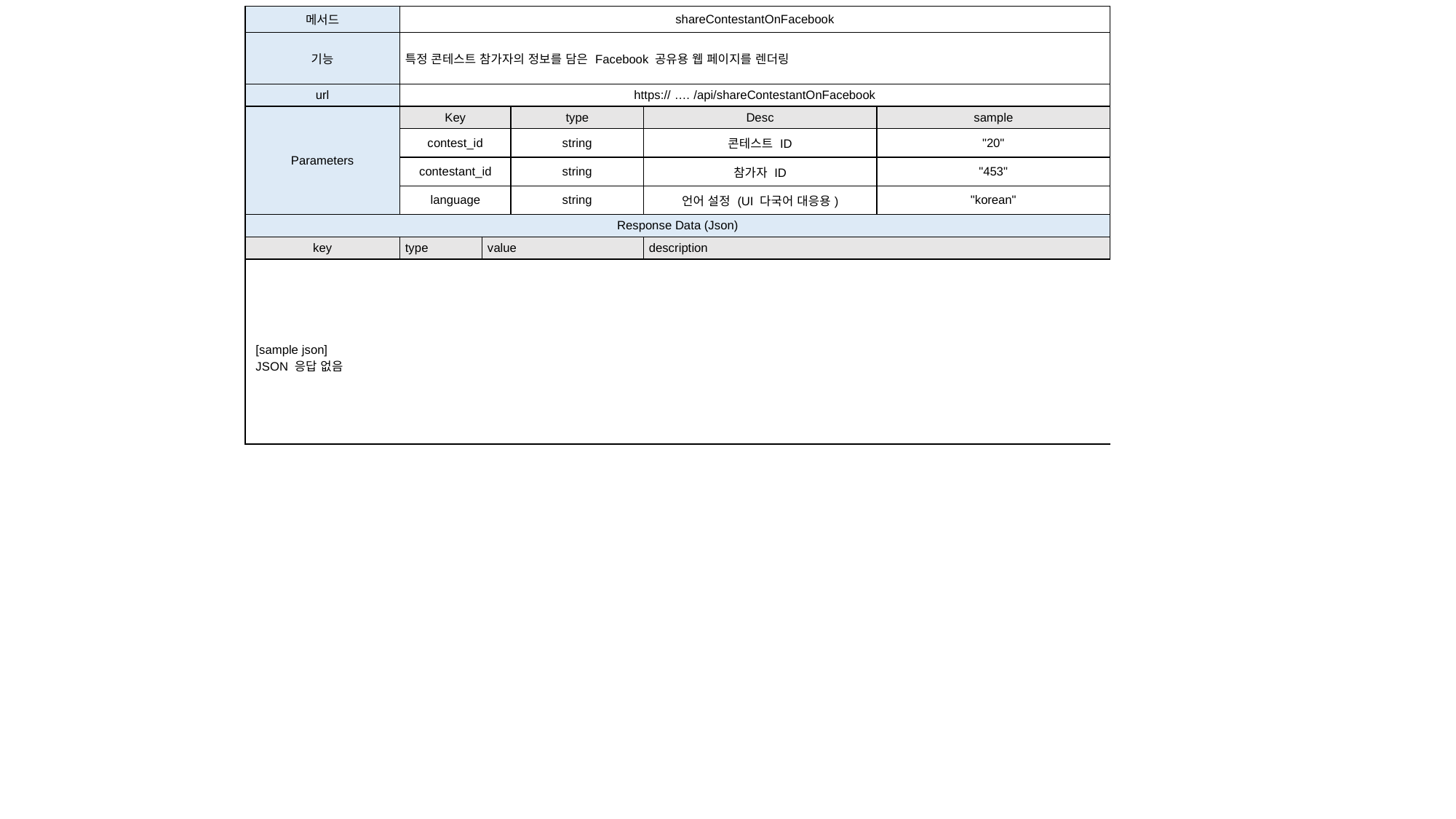

| 메서드 | shareContestantOnFacebook |  |  |  |  |
| --- | --- | --- | --- | --- | --- |
| 기능 | 특정 콘테스트 참가자의 정보를 담은 Facebook 공유용 웹 페이지를 렌더링 |  |  |  |  |
| url | https:// …. /api/shareContestantOnFacebook |  |  |  |  |
| Parameters | Key | type | type | Desc | sample |
|  | contest\_id |  | string | 콘테스트 ID | "20" |
|  | contestant\_id |  | string | 참가자 ID | "453" |
|  | language |  | string | 언어 설정 (UI 다국어 대응용) | "korean" |
| Response Data (Json) |  |  |  |  |  |
| key | type | value |  | description |  |
| [sample json] JSON 응답 없음 |  |  |  |  |  |